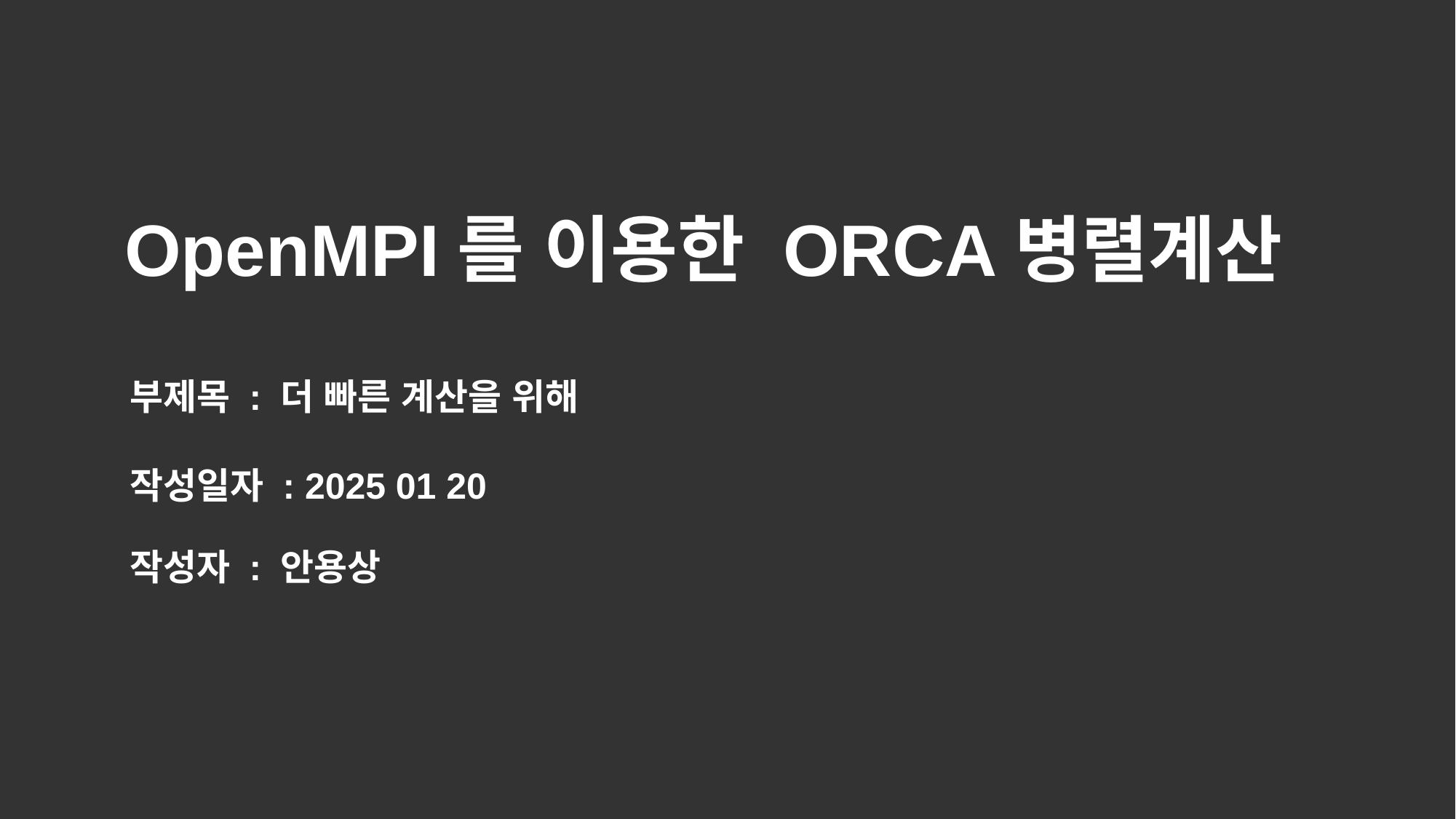

OpenMPI를 이용한 ORCA병렬계산
부제목 : 더 빠른 계산을 위해
작성일자 : 2025 01 20
작성자 : 안용상